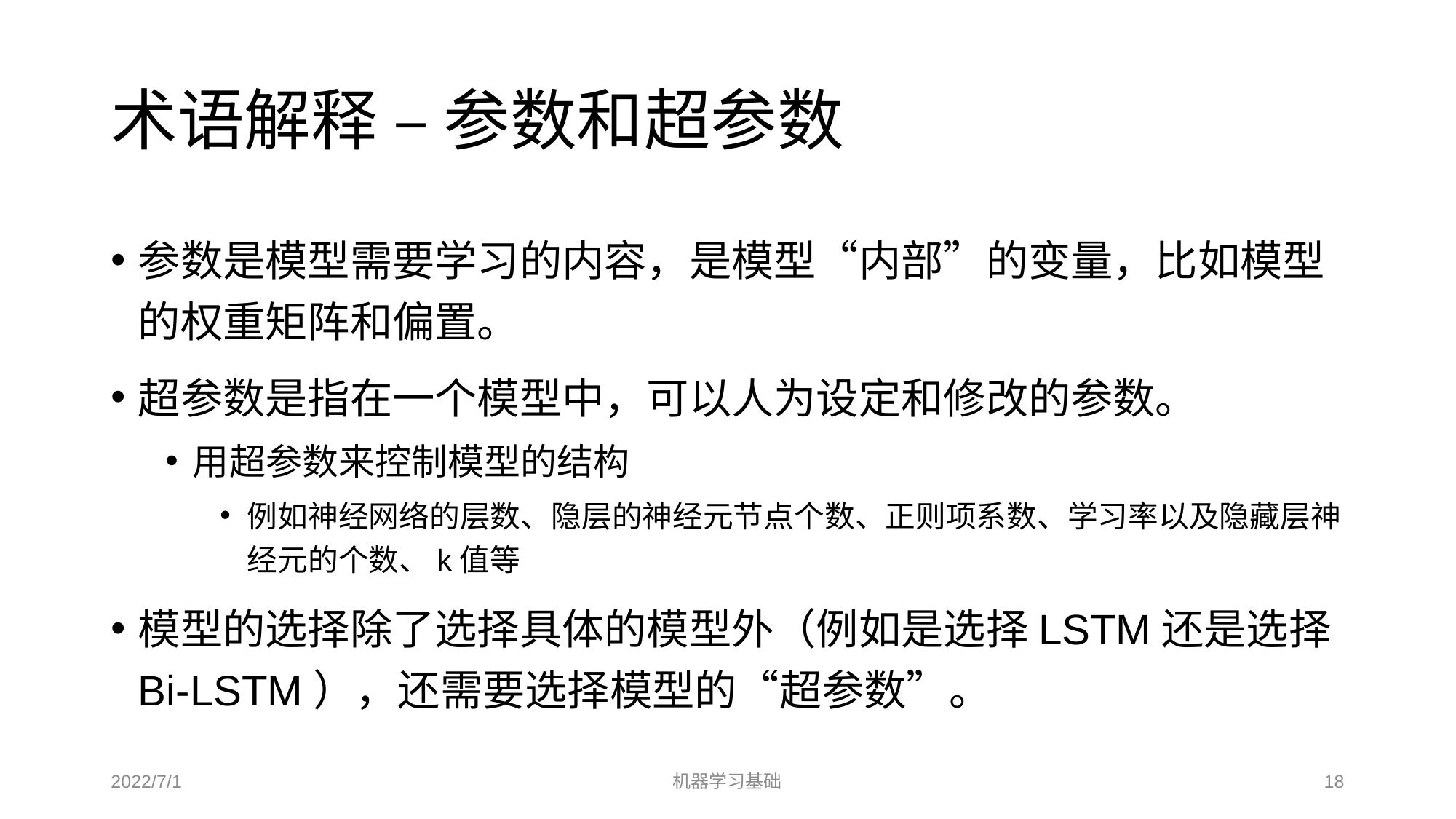

# 术语解释 – 参数和超参数
参数是模型需要学习的内容，是模型“内部”的变量，比如模型的权重矩阵和偏置。
超参数是指在一个模型中，可以人为设定和修改的参数。
用超参数来控制模型的结构
例如神经网络的层数、隐层的神经元节点个数、正则项系数、学习率以及隐藏层神经元的个数、k值等
模型的选择除了选择具体的模型外（例如是选择LSTM还是选择Bi-LSTM），还需要选择模型的“超参数”。

2022/7/1
机器学习基础
18